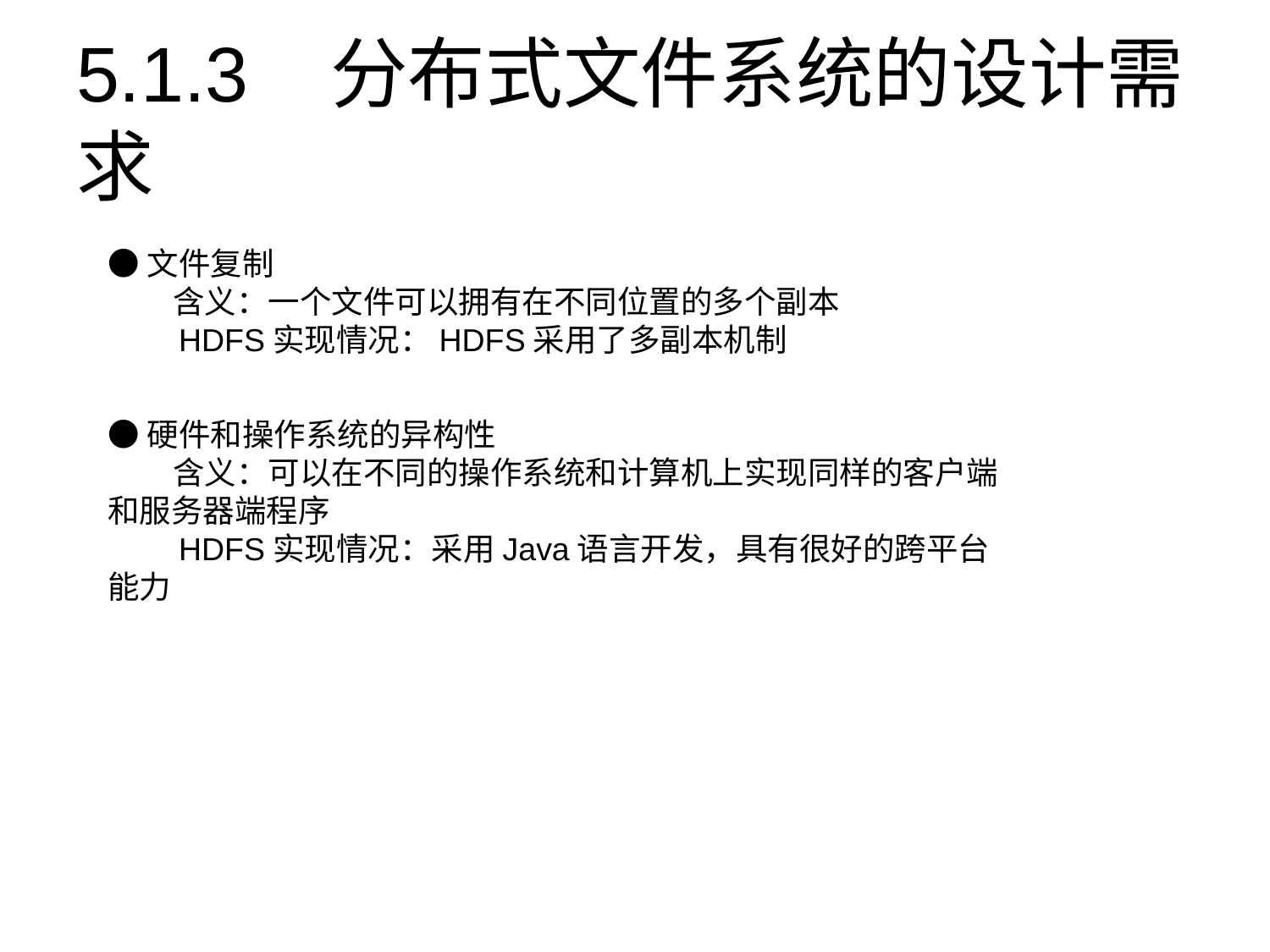

5.1.3	分布式文件系统的设计需求
●文件复制
        含义：一个文件可以拥有在不同位置的多个副本
        HDFS实现情况：HDFS采用了多副本机制
●硬件和操作系统的异构性
        含义：可以在不同的操作系统和计算机上实现同样的客户端和服务器端程序
        HDFS实现情况：采用Java语言开发，具有很好的跨平台能力